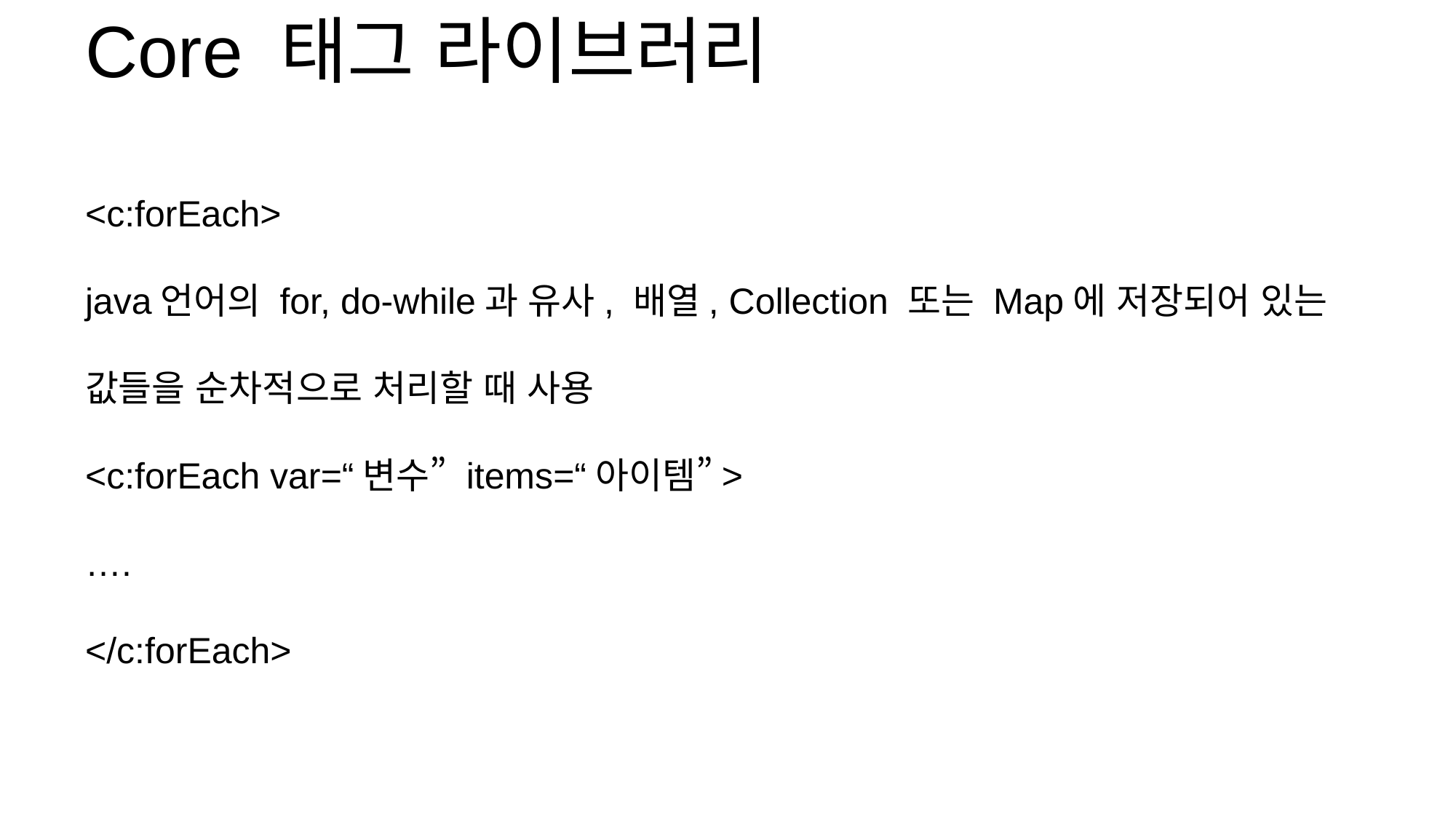

Core 태그 라이브러리
<c:forEach>
java언어의 for, do-while과 유사, 배열, Collection 또는 Map에 저장되어 있는 값들을 순차적으로 처리할 때 사용
<c:forEach var=“변수” items=“아이템”>
….
</c:forEach>